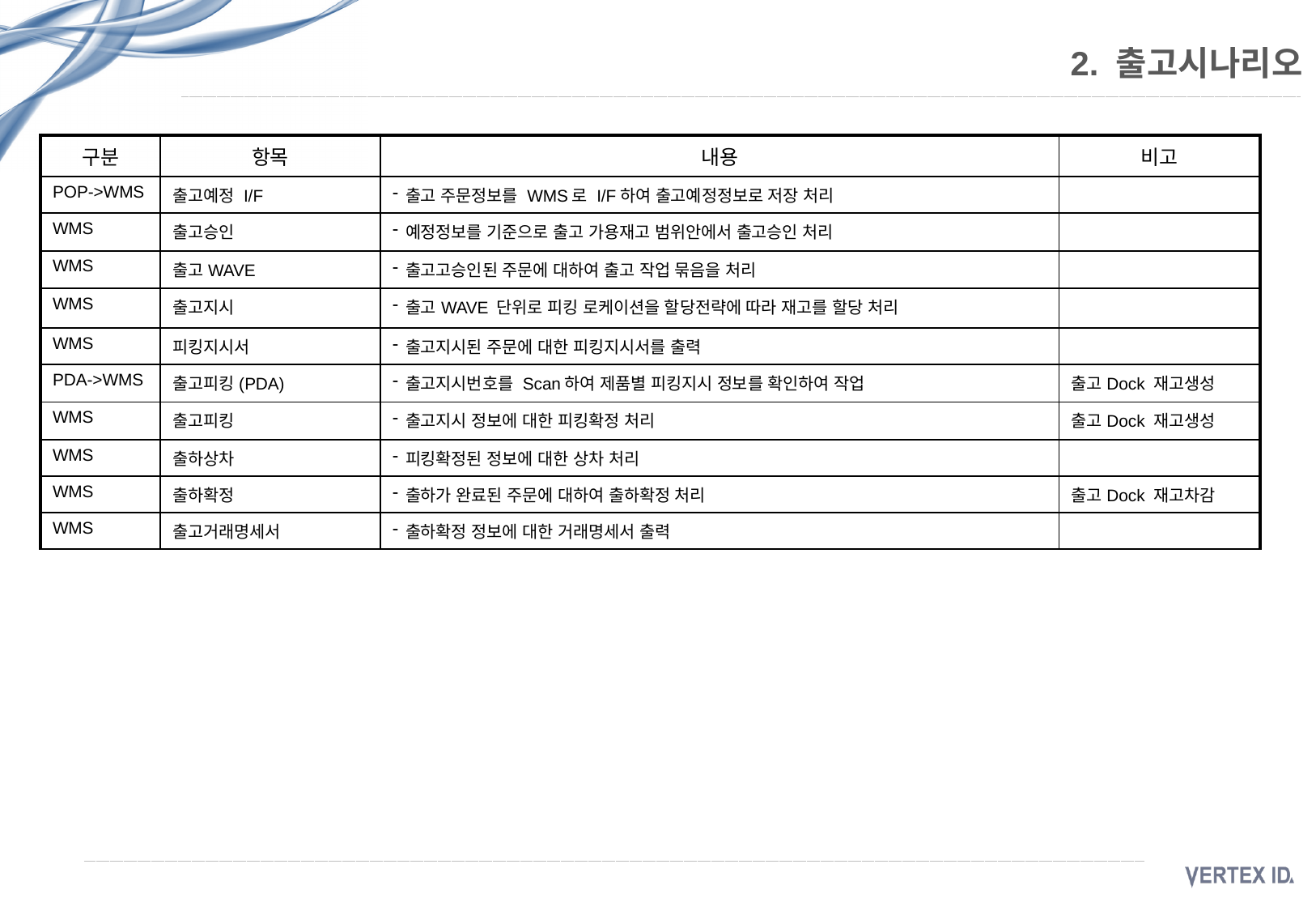

# 2. 출고시나리오
| 구분 | 항목 | 내용 | 비고 |
| --- | --- | --- | --- |
| POP->WMS | 출고예정 I/F | 출고 주문정보를 WMS로 I/F하여 출고예정정보로 저장 처리 |  |
| WMS | 출고승인 | 예정정보를 기준으로 출고 가용재고 범위안에서 출고승인 처리 |  |
| WMS | 출고WAVE | 출고고승인된 주문에 대하여 출고 작업 묶음을 처리 |  |
| WMS | 출고지시 | 출고WAVE 단위로 피킹 로케이션을 할당전략에 따라 재고를 할당 처리 |  |
| WMS | 피킹지시서 | 출고지시된 주문에 대한 피킹지시서를 출력 |  |
| PDA->WMS | 출고피킹(PDA) | 출고지시번호를 Scan하여 제품별 피킹지시 정보를 확인하여 작업 | 출고Dock 재고생성 |
| WMS | 출고피킹 | 출고지시 정보에 대한 피킹확정 처리 | 출고Dock 재고생성 |
| WMS | 출하상차 | 피킹확정된 정보에 대한 상차 처리 |  |
| WMS | 출하확정 | 출하가 완료된 주문에 대하여 출하확정 처리 | 출고Dock 재고차감 |
| WMS | 출고거래명세서 | 출하확정 정보에 대한 거래명세서 출력 |  |